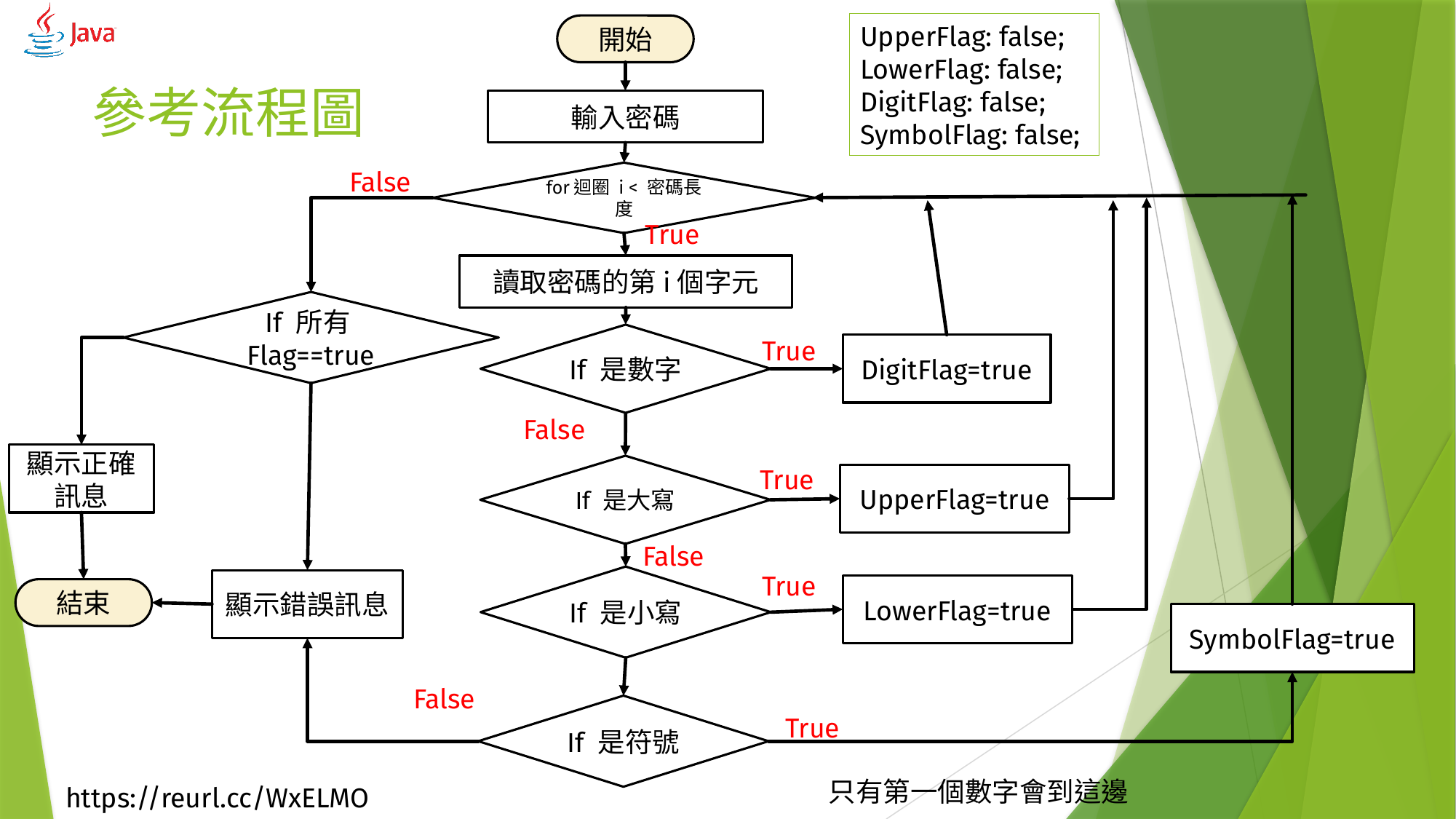

UpperFlag: false;
LowerFlag: false;
DigitFlag: false;
SymbolFlag: false;
開始
# 參考流程圖
輸入密碼
False
for迴圈 i < 密碼長度

True
讀取密碼的第i個字元

If 所有Flag==true
If 是數字
True
DigitFlag=true
False
顯示正確訊息
If 是大寫
True
UpperFlag=true
False
True
If 是小寫
顯示錯誤訊息
LowerFlag=true
結束
SymbolFlag=true
False
If 是符號
True
只有第一個數字會到這邊